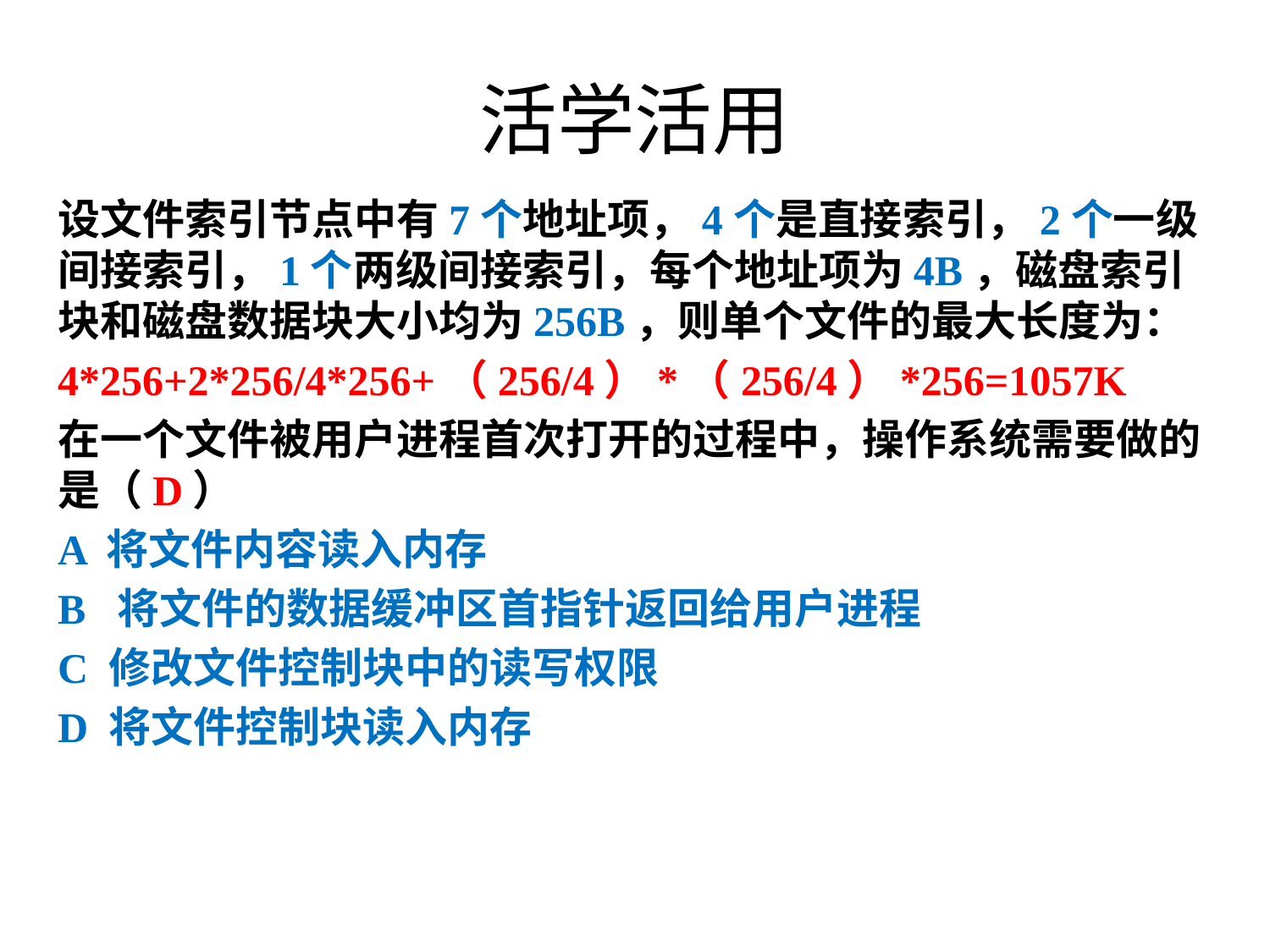

# 活学活用
设文件索引节点中有7个地址项，4个是直接索引，2个一级间接索引，1个两级间接索引，每个地址项为4B，磁盘索引块和磁盘数据块大小均为256B，则单个文件的最大长度为：
4*256+2*256/4*256+（256/4）*（256/4）*256=1057K
在一个文件被用户进程首次打开的过程中，操作系统需要做的是（D）
A 将文件内容读入内存
B  将文件的数据缓冲区首指针返回给用户进程
C 修改文件控制块中的读写权限
D 将文件控制块读入内存